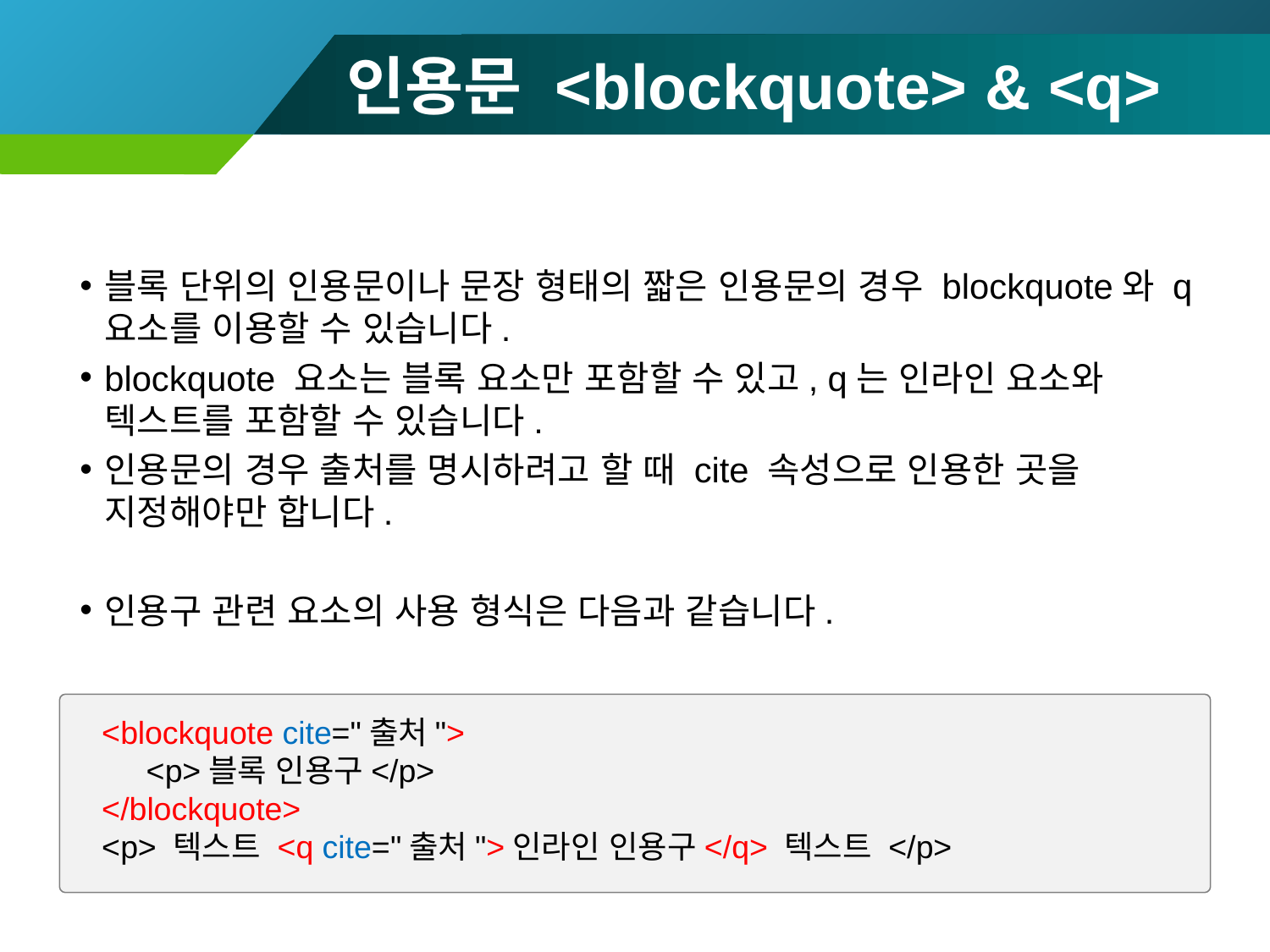

# 인용문 <blockquote> & <q>
블록 단위의 인용문이나 문장 형태의 짧은 인용문의 경우 blockquote와 q 요소를 이용할 수 있습니다.
blockquote 요소는 블록 요소만 포함할 수 있고, q는 인라인 요소와 텍스트를 포함할 수 있습니다.
인용문의 경우 출처를 명시하려고 할 때 cite 속성으로 인용한 곳을 지정해야만 합니다.

인용구 관련 요소의 사용 형식은 다음과 같습니다.

<blockquote cite="출처">
     <p>블록 인용구</p>
</blockquote>
<p> 텍스트 <q cite="출처">인라인 인용구</q> 텍스트 </p>